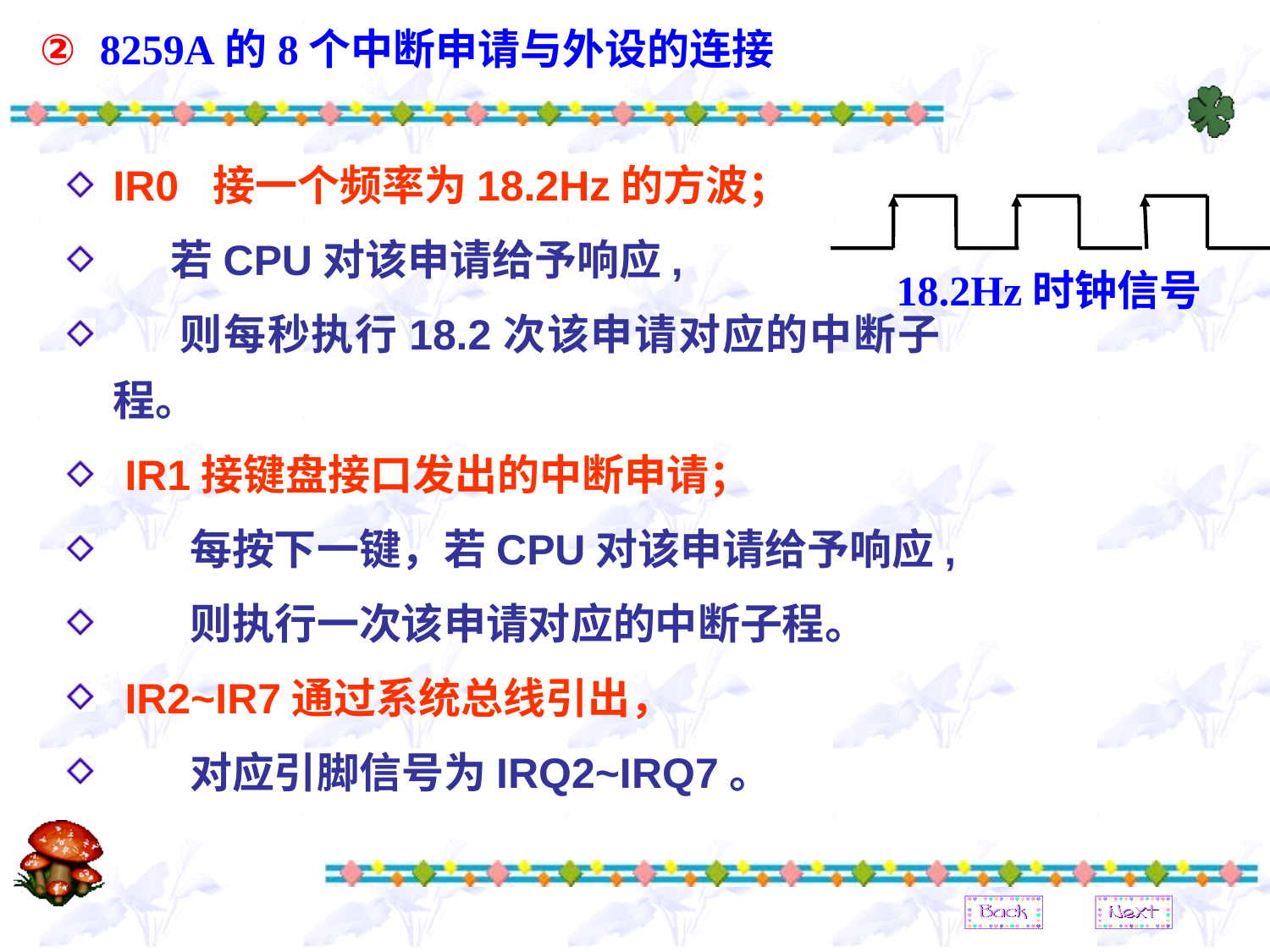

②  8259A的8个中断申请与外设的连接

18.2Hz时钟信号

IR0  接一个频率为18.2Hz的方波；
     若CPU对该申请给予响应,
     则每秒执行18.2次该申请对应的中断子程。
 IR1接键盘接口发出的中断申请；
       每按下一键，若CPU对该申请给予响应,
       则执行一次该申请对应的中断子程。
 IR2~IR7通过系统总线引出，
       对应引脚信号为IRQ2~IRQ7。